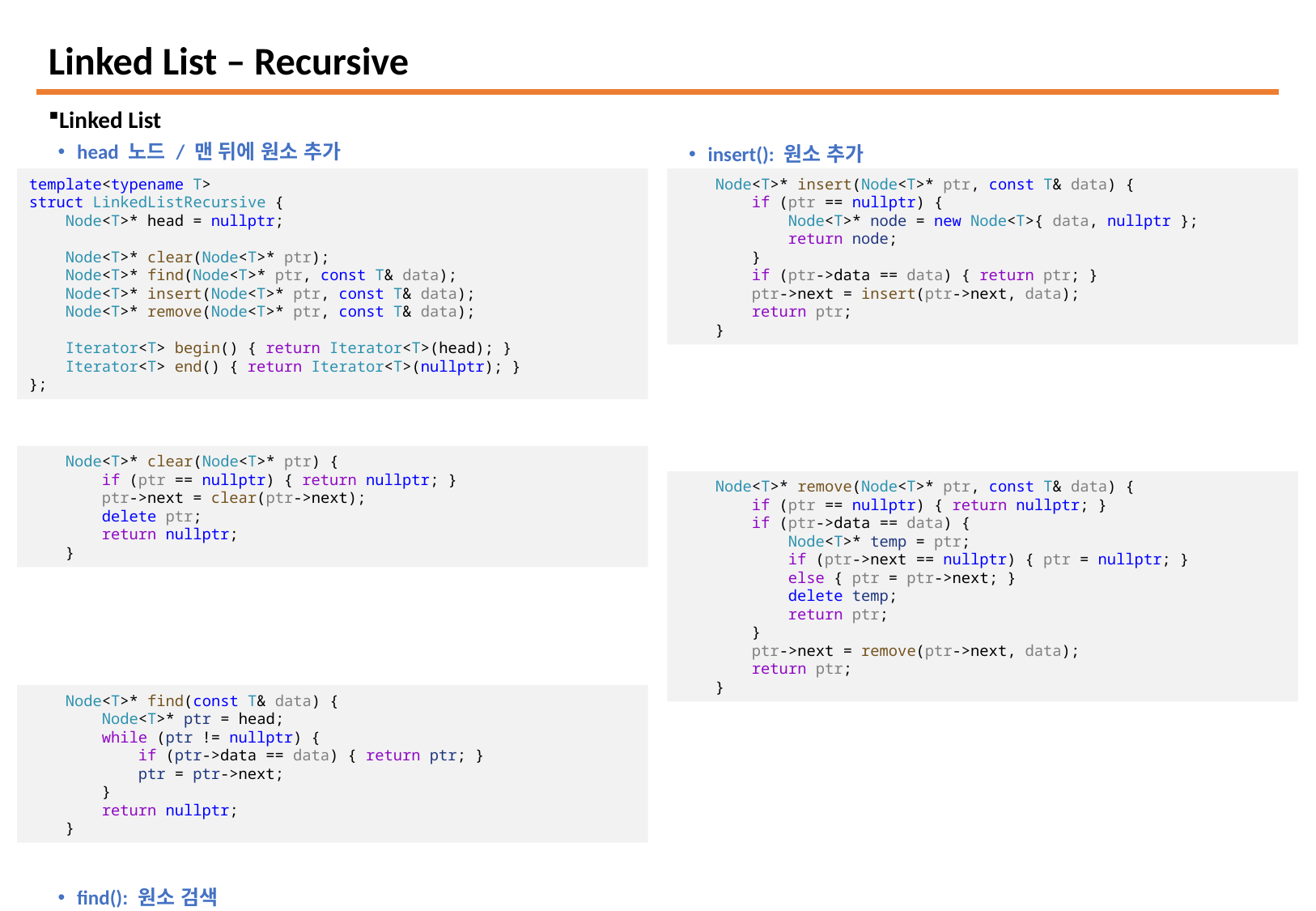

# Linked List – Recursive

insert(): 원소 추가

remove(): 원소 삭제
Linked List
head 노드 / 맨 뒤에 원소 추가

clear(): 원소 전체 삭제

find(): 원소 검색
template<typename T>
struct LinkedListRecursive {
    Node<T>* head = nullptr;
    Node<T>* clear(Node<T>* ptr);
    Node<T>* find(Node<T>* ptr, const T& data);
    Node<T>* insert(Node<T>* ptr, const T& data);
    Node<T>* remove(Node<T>* ptr, const T& data);
    Iterator<T> begin() { return Iterator<T>(head); }
    Iterator<T> end() { return Iterator<T>(nullptr); }
};
    Node<T>* insert(Node<T>* ptr, const T& data) {
        if (ptr == nullptr) {
            Node<T>* node = new Node<T>{ data, nullptr };
            return node;
        }
        if (ptr->data == data) { return ptr; }
        ptr->next = insert(ptr->next, data);
        return ptr;
    }
    Node<T>* clear(Node<T>* ptr) {
        if (ptr == nullptr) { return nullptr; }
        ptr->next = clear(ptr->next);
        delete ptr;
        return nullptr;
    }
    Node<T>* remove(Node<T>* ptr, const T& data) {
        if (ptr == nullptr) { return nullptr; }
        if (ptr->data == data) {
            Node<T>* temp = ptr;
            if (ptr->next == nullptr) { ptr = nullptr; }
            else { ptr = ptr->next; }
            delete temp;
            return ptr;
        }
        ptr->next = remove(ptr->next, data);
        return ptr;
    }
    Node<T>* find(const T& data) {
        Node<T>* ptr = head;
        while (ptr != nullptr) {
            if (ptr->data == data) { return ptr; }
            ptr = ptr->next;
        }
        return nullptr;
    }